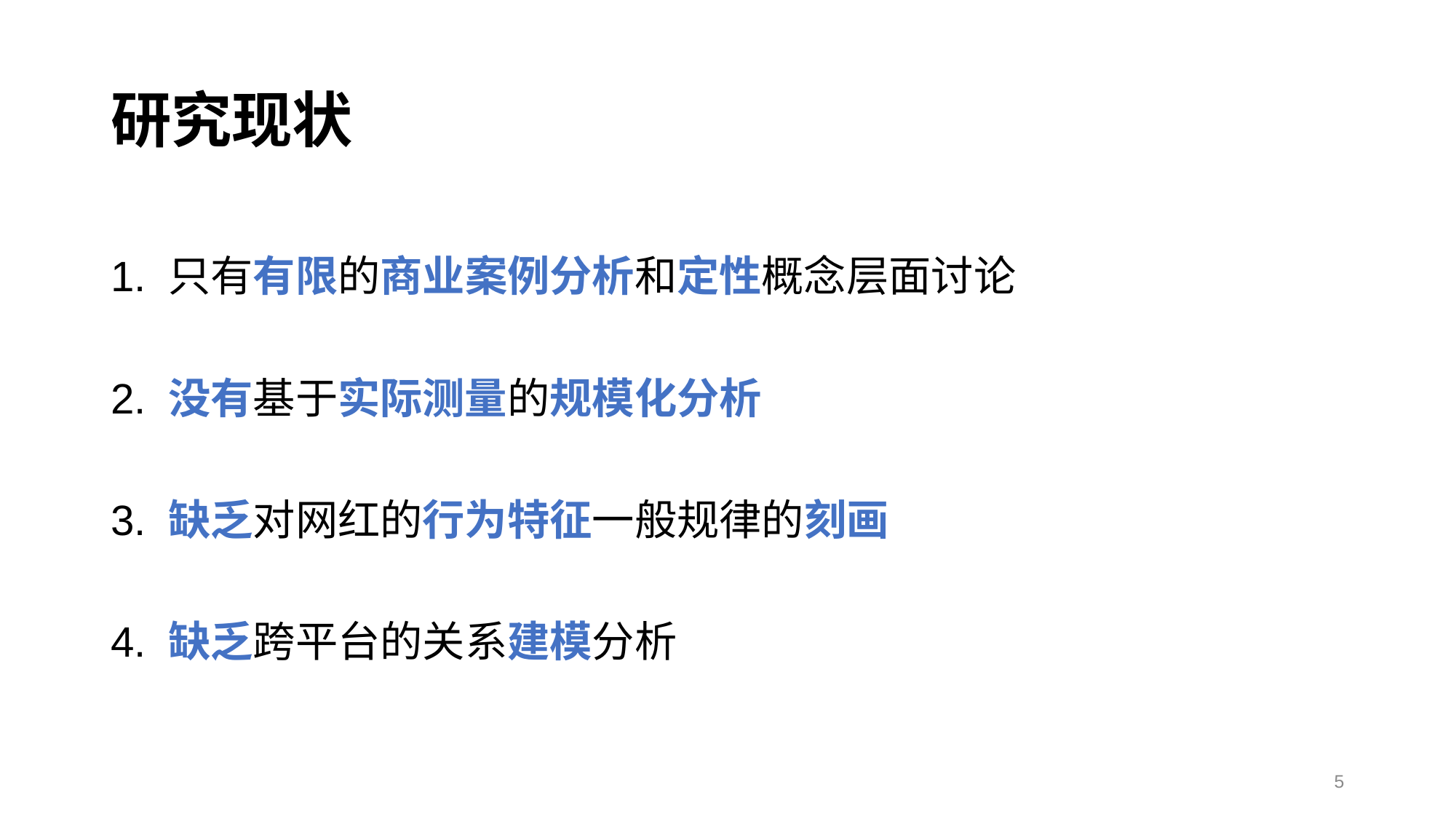

# 研究现状
1. 只有有限的商业案例分析和定性概念层面讨论

2. 没有基于实际测量的规模化分析

3. 缺乏对网红的行为特征一般规律的刻画

4. 缺乏跨平台的关系建模分析
5